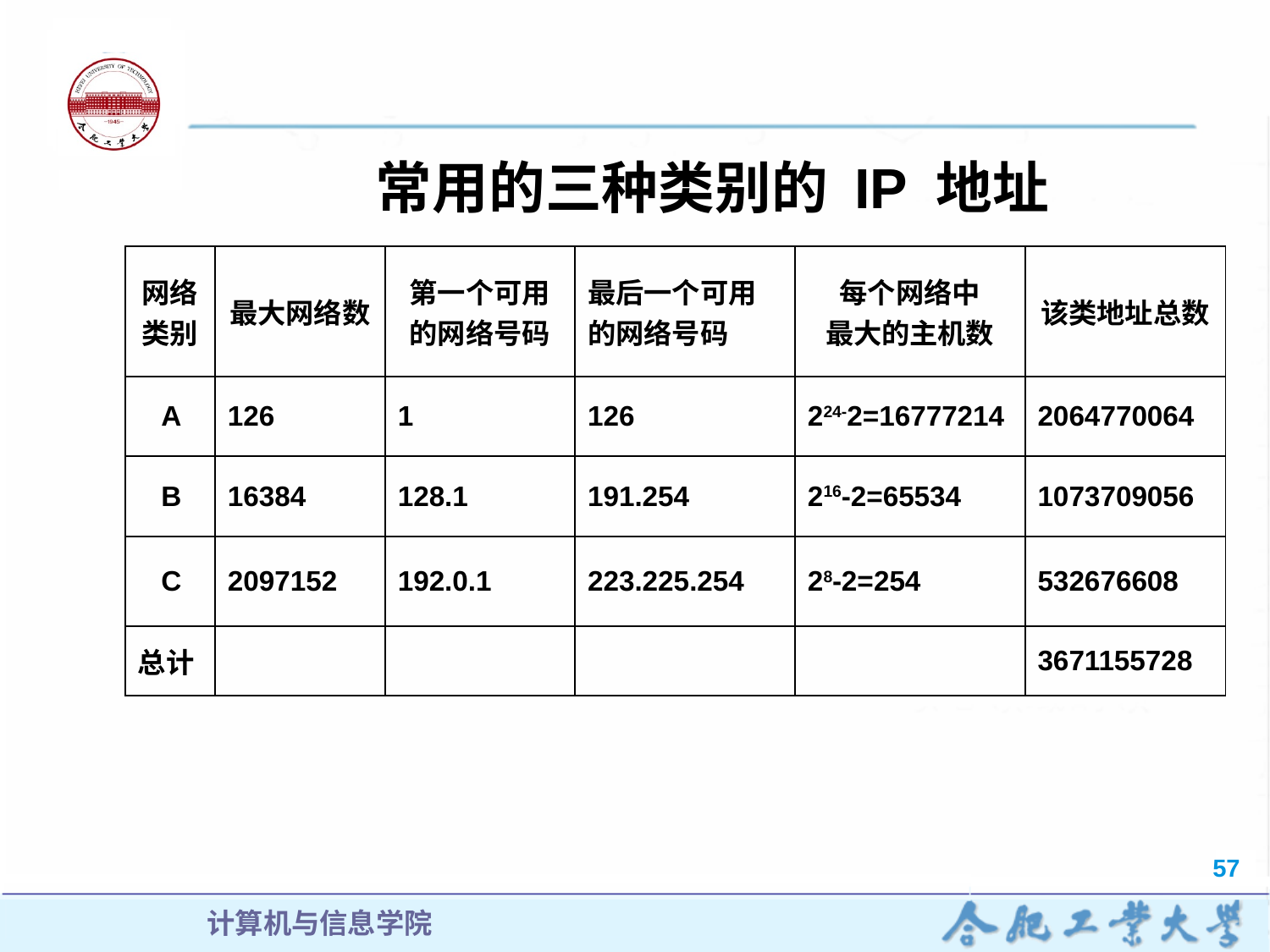

常用的三种类别的 IP 地址
| 网络类别 | 最大网络数 | 第一个可用 的网络号码 | 最后一个可用的网络号码 | 每个网络中 最大的主机数 | 该类地址总数 |
| --- | --- | --- | --- | --- | --- |
| A | 126 | 1 | 126 | 224-2=16777214 | 2064770064 |
| B | 16384 | 128.1 | 191.254 | 216-2=65534 | 1073709056 |
| C | 2097152 | 192.0.1 | 223.225.254 | 28-2=254 | 532676608 |
| 总计 |  |  |  |  | 3671155728 |